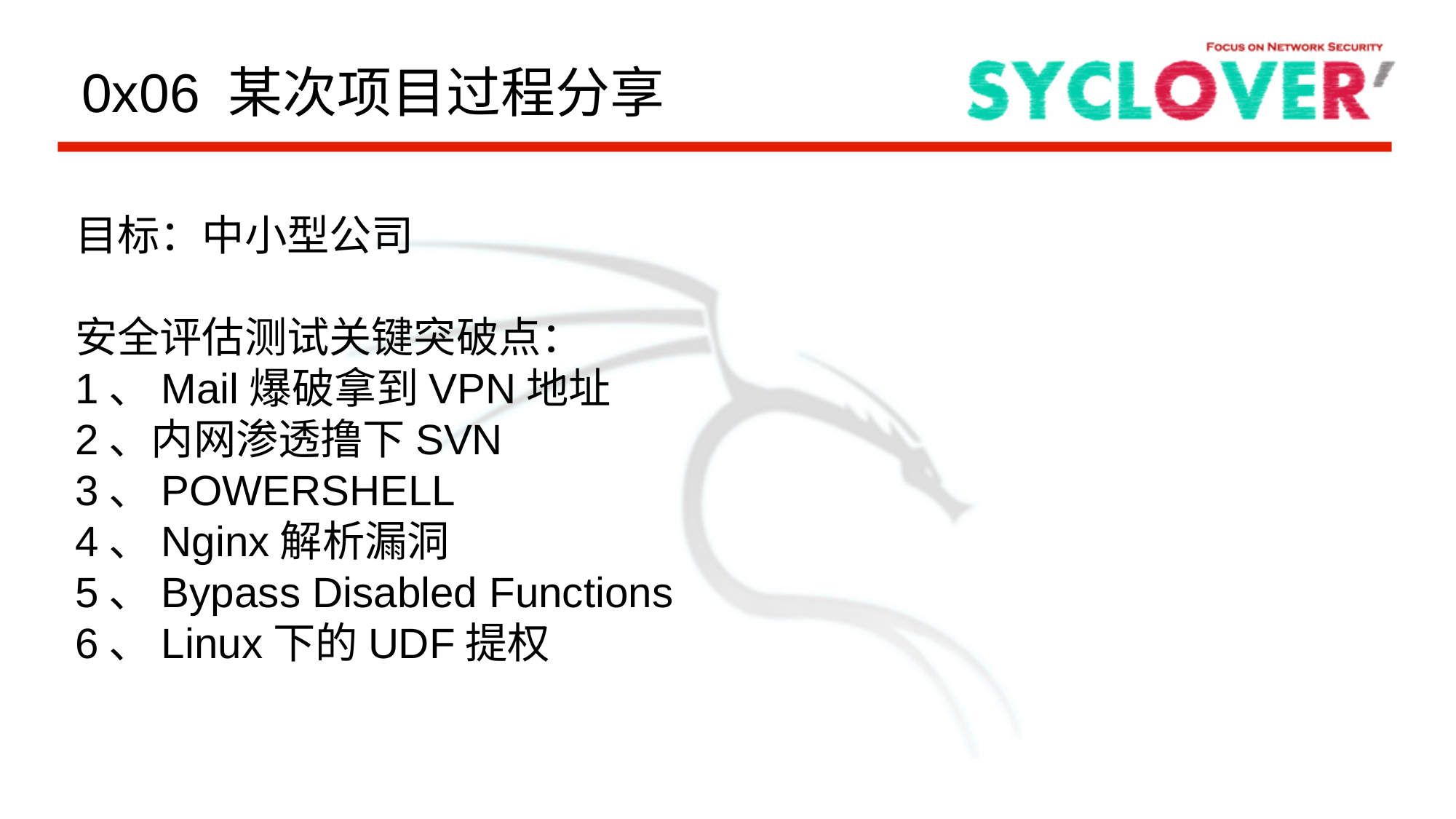

0x06 某次项目过程分享
目标：中小型公司

安全评估测试关键突破点：
1、Mail爆破拿到VPN地址
2、内网渗透撸下SVN
3、POWERSHELL
4、Nginx解析漏洞
5、Bypass Disabled Functions
6、Linux下的UDF提权